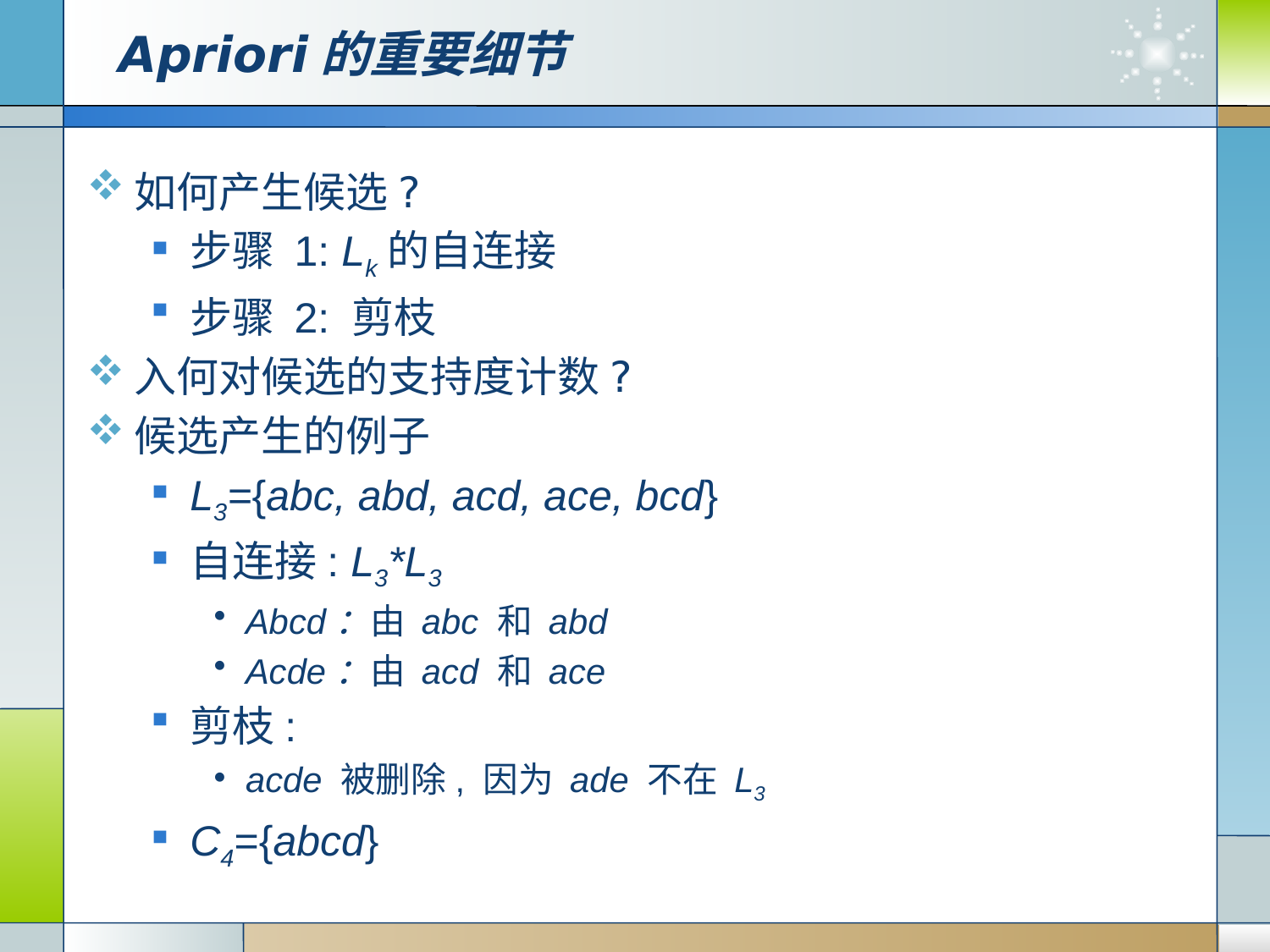

# Apriori的重要细节
如何产生候选?
步骤 1: Lk的自连接
步骤 2: 剪枝
入何对候选的支持度计数?
候选产生的例子
L3={abc, abd, acd, ace, bcd}
自连接: L3*L3
Abcd：由 abc 和 abd
Acde：由 acd 和 ace
剪枝:
acde 被删除, 因为 ade 不在 L3
C4={abcd}